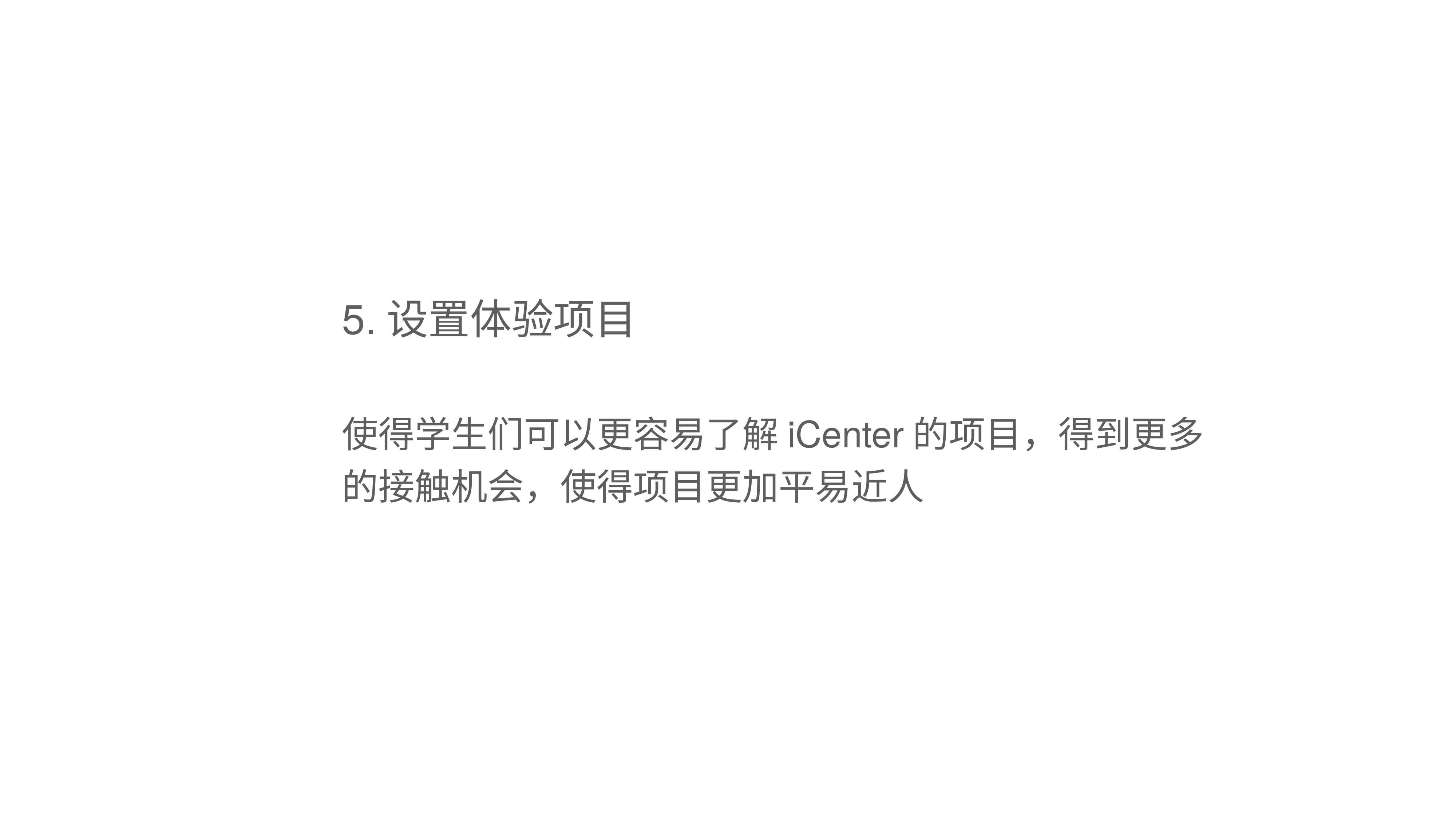

5.设置体验项目

使得学生们可以更容易了解iCenter的项目，得到更多的接触机会，使得项目更加平易近人